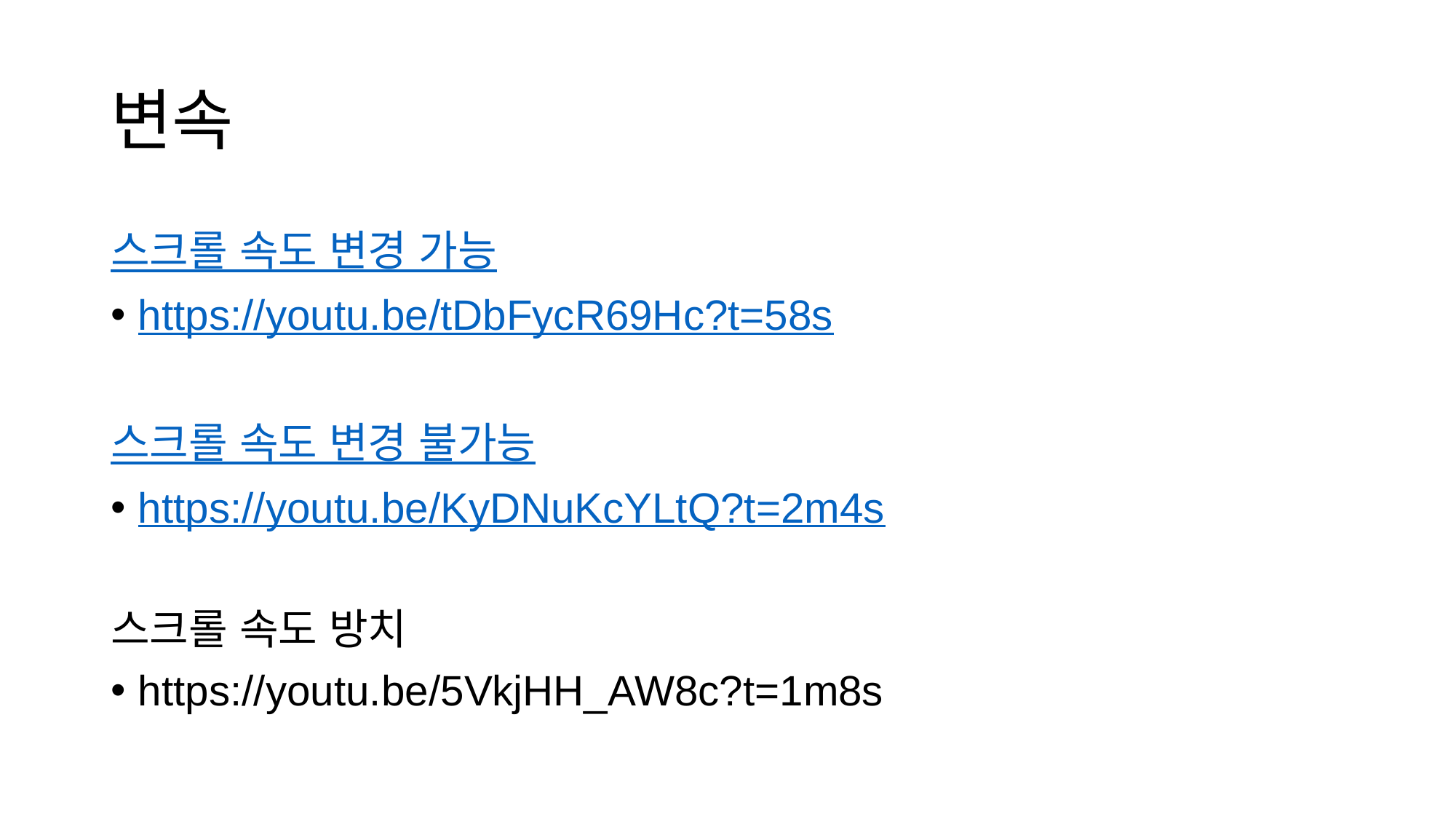

# 변속
스크롤 속도 변경 가능
https://youtu.be/tDbFycR69Hc?t=58s

스크롤 속도 변경 불가능
https://youtu.be/KyDNuKcYLtQ?t=2m4s

스크롤 속도 방치
https://youtu.be/5VkjHH_AW8c?t=1m8s